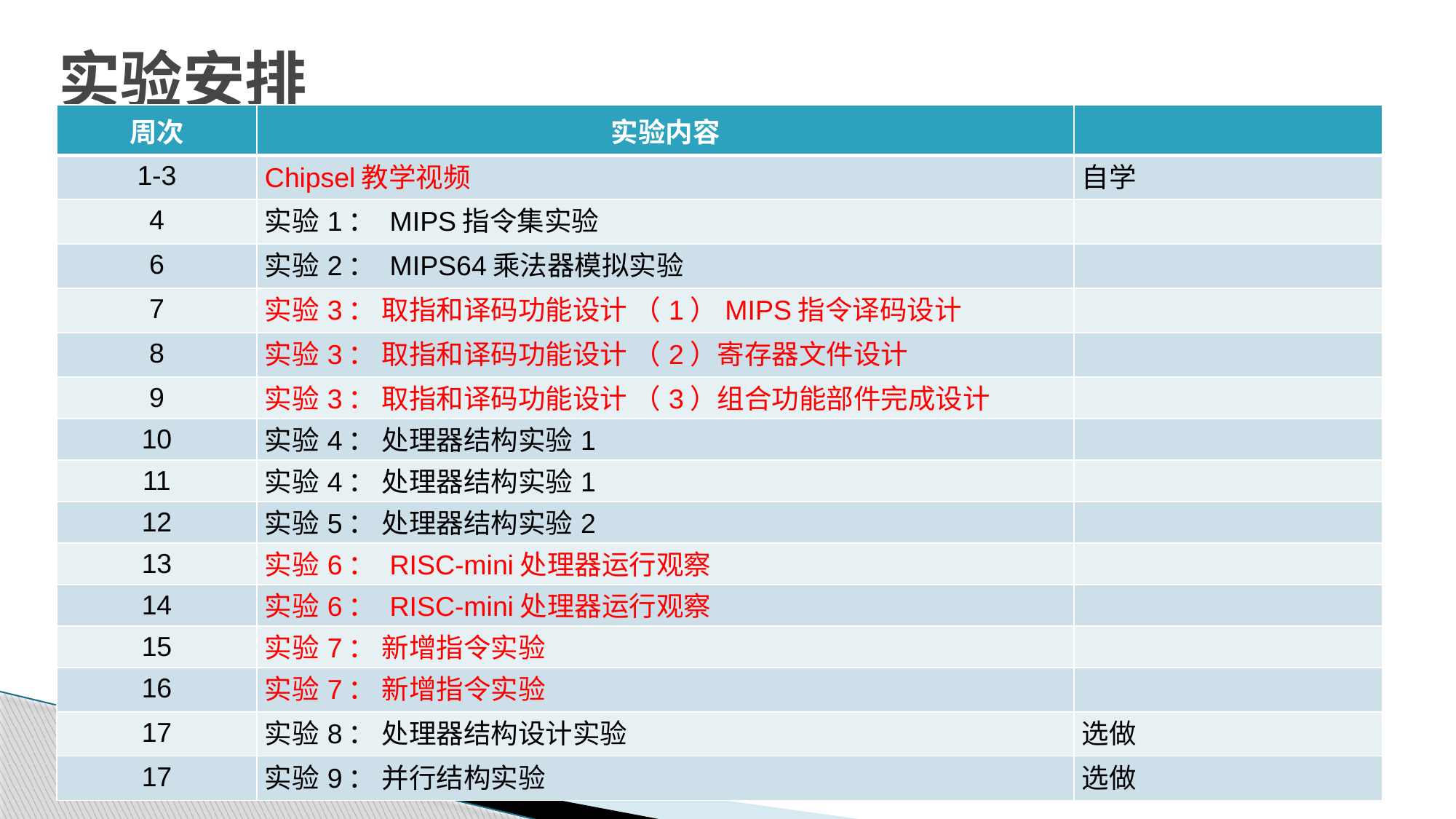

# 实验安排
| 周次 | 实验内容 |  |
| --- | --- | --- |
| 1-3 | Chipsel教学视频 | 自学 |
| 4 | 实验1： MIPS指令集实验 |  |
| 6 | 实验2： MIPS64乘法器模拟实验 |  |
| 7 | 实验3： 取指和译码功能设计 （1）MIPS指令译码设计 |  |
| 8 | 实验3： 取指和译码功能设计 （2）寄存器文件设计 |  |
| 9 | 实验3： 取指和译码功能设计 （3）组合功能部件完成设计 |  |
| 10 | 实验4： 处理器结构实验1 |  |
| 11 | 实验4： 处理器结构实验1 |  |
| 12 | 实验5： 处理器结构实验2 |  |
| 13 | 实验6： RISC-mini处理器运行观察 |  |
| 14 | 实验6： RISC-mini处理器运行观察 |  |
| 15 | 实验7： 新增指令实验 |  |
| 16 | 实验7： 新增指令实验 |  |
| 17 | 实验8： 处理器结构设计实验 | 选做 |
| 17 | 实验9： 并行结构实验 | 选做 |